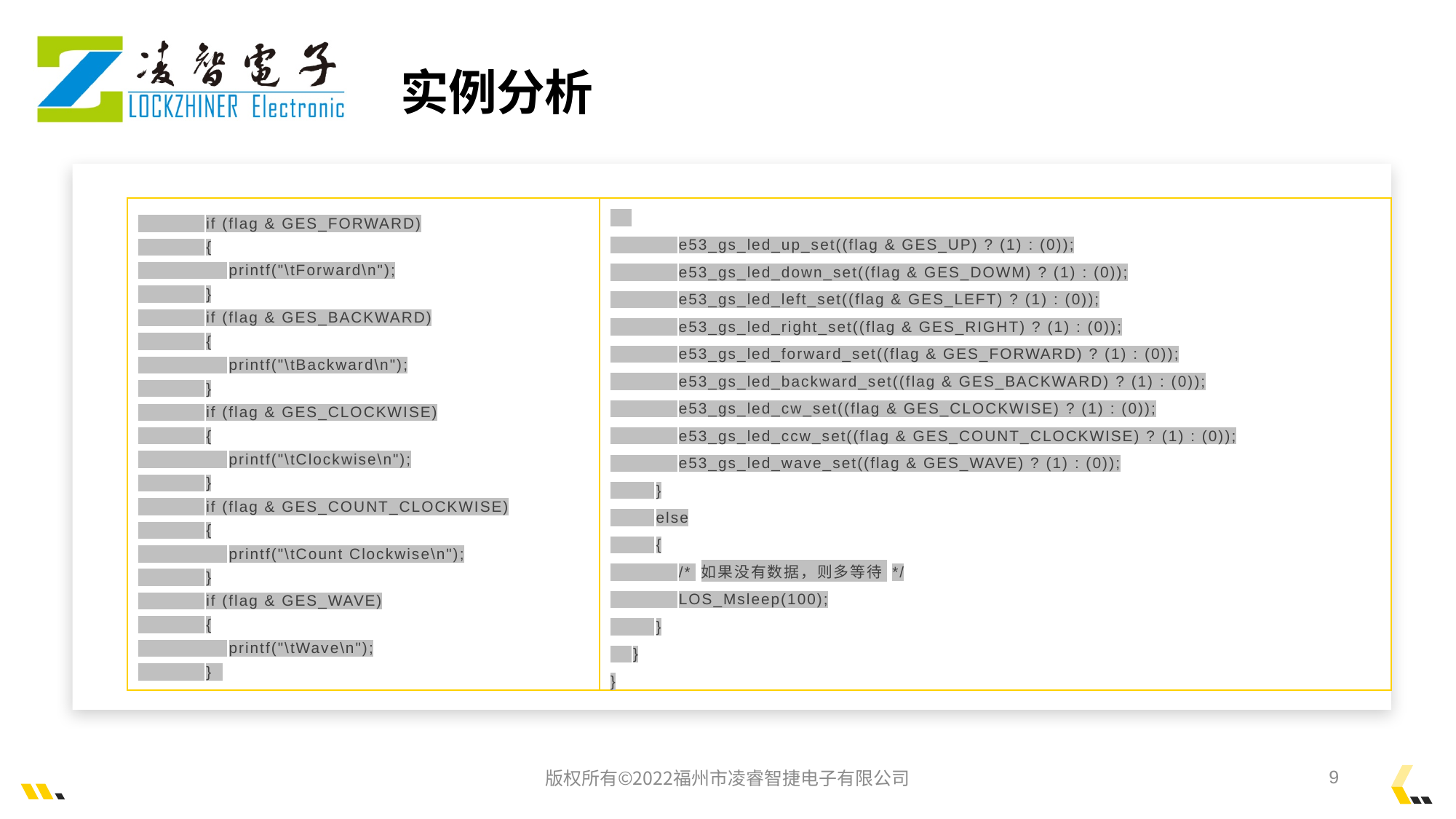

实例分析

            if (flag & GES_FORWARD)
            {
                printf("\tForward\n");
            }
            if (flag & GES_BACKWARD)
            {
                printf("\tBackward\n");
            }
            if (flag & GES_CLOCKWISE)
            {
                printf("\tClockwise\n");
            }
            if (flag & GES_COUNT_CLOCKWISE)
            {
                printf("\tCount Clockwise\n");
            }
            if (flag & GES_WAVE)
            {
                printf("\tWave\n");
            }

            e53_gs_led_up_set((flag & GES_UP) ? (1) : (0));
            e53_gs_led_down_set((flag & GES_DOWM) ? (1) : (0));
            e53_gs_led_left_set((flag & GES_LEFT) ? (1) : (0));
            e53_gs_led_right_set((flag & GES_RIGHT) ? (1) : (0));
            e53_gs_led_forward_set((flag & GES_FORWARD) ? (1) : (0));
            e53_gs_led_backward_set((flag & GES_BACKWARD) ? (1) : (0));
            e53_gs_led_cw_set((flag & GES_CLOCKWISE) ? (1) : (0));
            e53_gs_led_ccw_set((flag & GES_COUNT_CLOCKWISE) ? (1) : (0));
            e53_gs_led_wave_set((flag & GES_WAVE) ? (1) : (0));
        }
        else
        {
            /* 如果没有数据，则多等待 */
            LOS_Msleep(100);
        }
    }
}
版权所有©2022福州市凌睿智捷电子有限公司
9